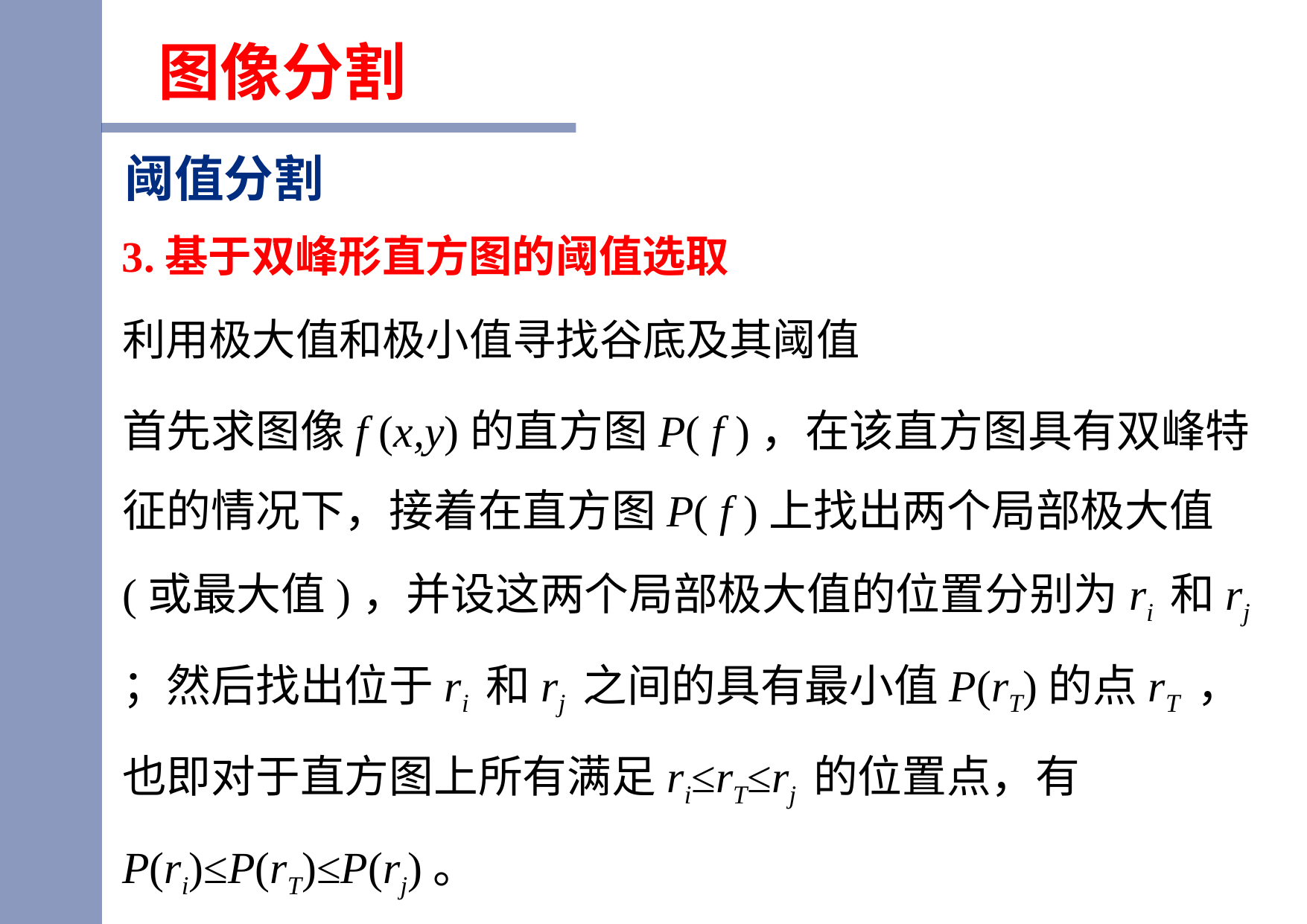

图像分割
阈值分割
3.基于双峰形直方图的阈值选取
利用极大值和极小值寻找谷底及其阈值
首先求图像f (x,y)的直方图P( f )，在该直方图具有双峰特征的情况下，接着在直方图P( f )上找出两个局部极大值(或最大值)，并设这两个局部极大值的位置分别为ri 和rj ；然后找出位于ri 和rj 之间的具有最小值P(rT)的点rT ，也即对于直方图上所有满足ri≤rT≤rj 的位置点，有P(ri)≤P(rT)≤P(rj)。